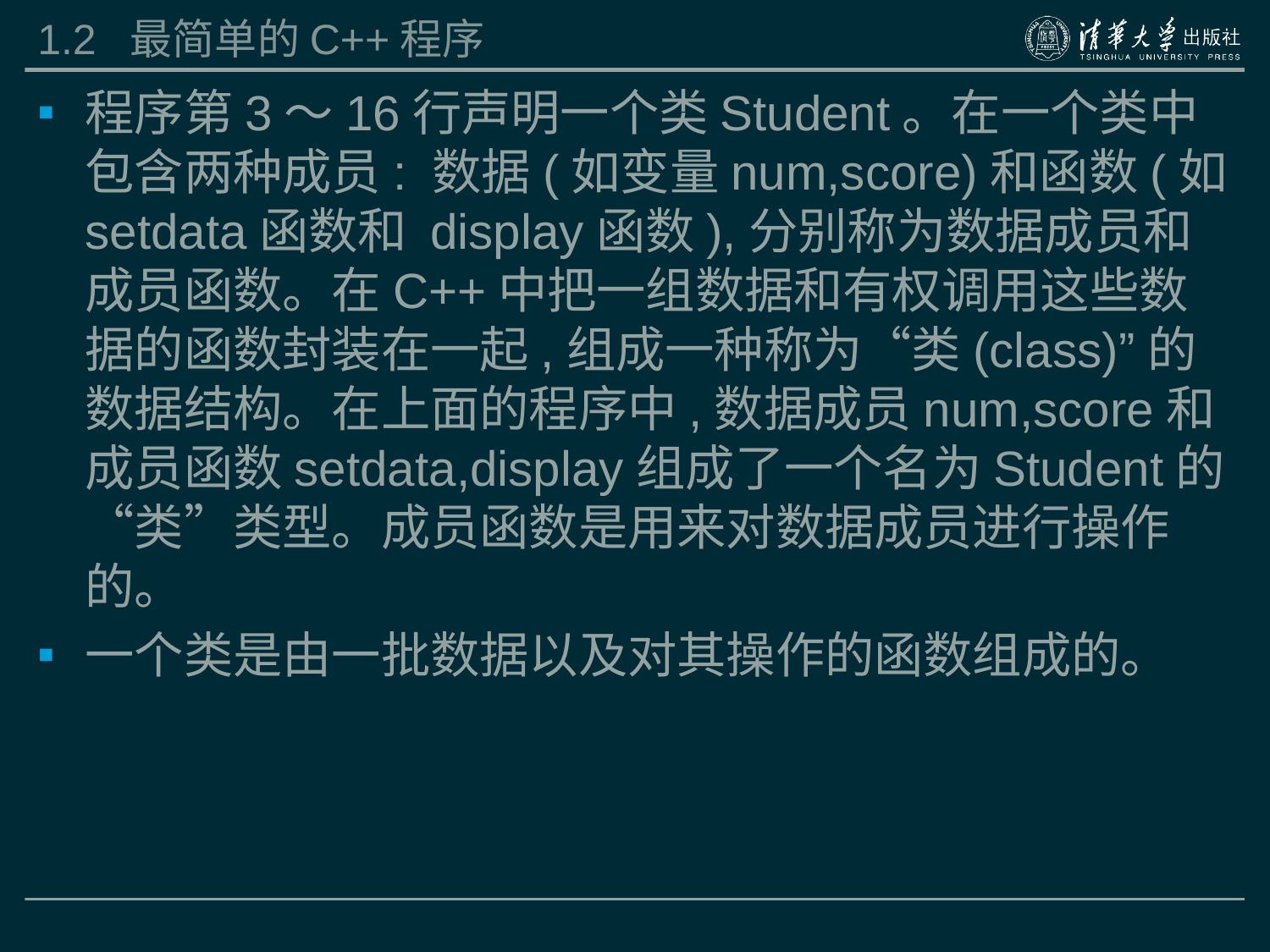

# 1.2  最简单的C++程序
程序第3～16行声明一个类Student。在一个类中包含两种成员: 数据(如变量num,score)和函数(如setdata函数和 display函数),分别称为数据成员和成员函数。在C++中把一组数据和有权调用这些数据的函数封装在一起,组成一种称为“类(class)”的数据结构。在上面的程序中,数据成员num,score和成员函数setdata,display组成了一个名为Student的“类”类型。成员函数是用来对数据成员进行操作的。
一个类是由一批数据以及对其操作的函数组成的。